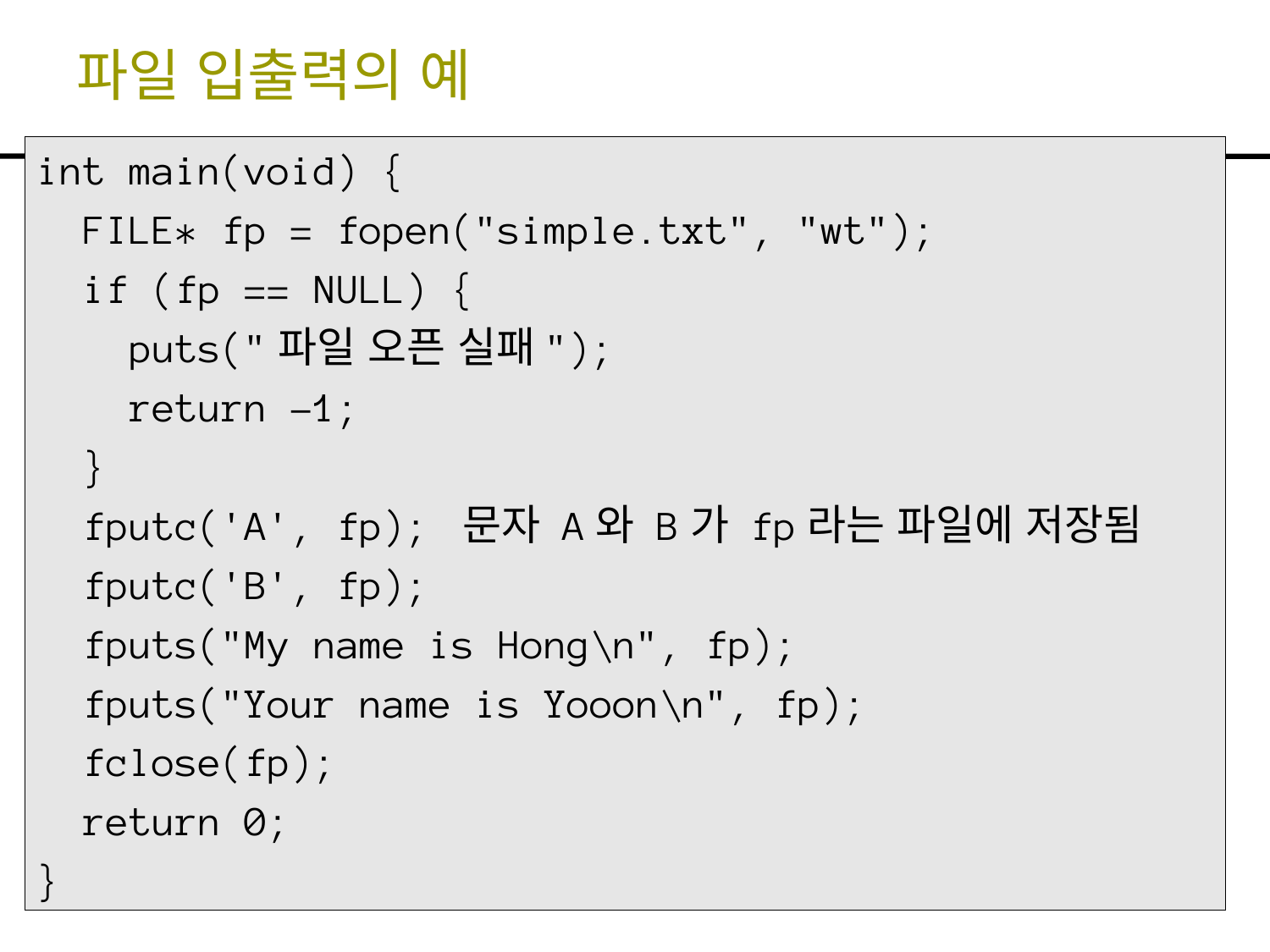

# 파일 입출력의 예
int main(void) {
  FILE* fp = fopen("simple.txt", "wt");
  if (fp == NULL) {
    puts("파일 오픈 실패");
    return -1;
  }
  fputc('A', fp); 문자 A와 B가 fp라는 파일에 저장됨
  fputc('B', fp);
  fputs("My name is Hong\n", fp);
  fputs("Your name is Yooon\n", fp);
  fclose(fp);
  return 0;
}